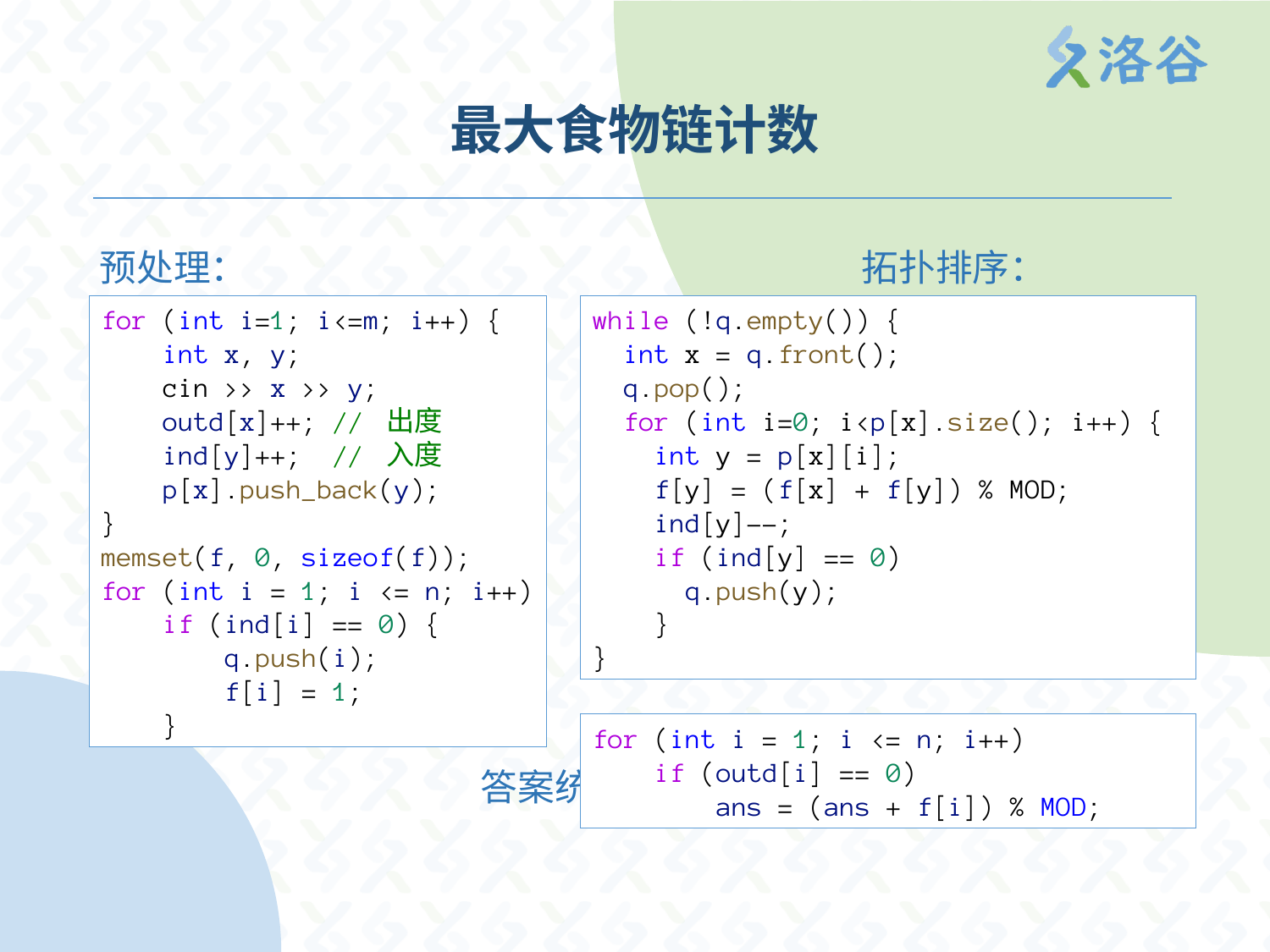

# 最大食物链计数
预处理：					拓扑排序：

			答案统计：
for (int i=1; i<=m; i++) {
    int x, y;
    cin >> x >> y;
    outd[x]++; // 出度
    ind[y]++;  // 入度
    p[x].push_back(y);
}
memset(f, 0, sizeof(f));
for (int i = 1; i <= n; i++)
    if (ind[i] == 0) {
        q.push(i);
        f[i] = 1;
    }
while (!q.empty()) {
  int x = q.front();
  q.pop();
  for (int i=0; i<p[x].size(); i++) {
    int y = p[x][i];
    f[y] = (f[x] + f[y]) % MOD;
    ind[y]--;
    if (ind[y] == 0)
      q.push(y);
    }
}
for (int i = 1; i <= n; i++)
    if (outd[i] == 0)
        ans = (ans + f[i]) % MOD;